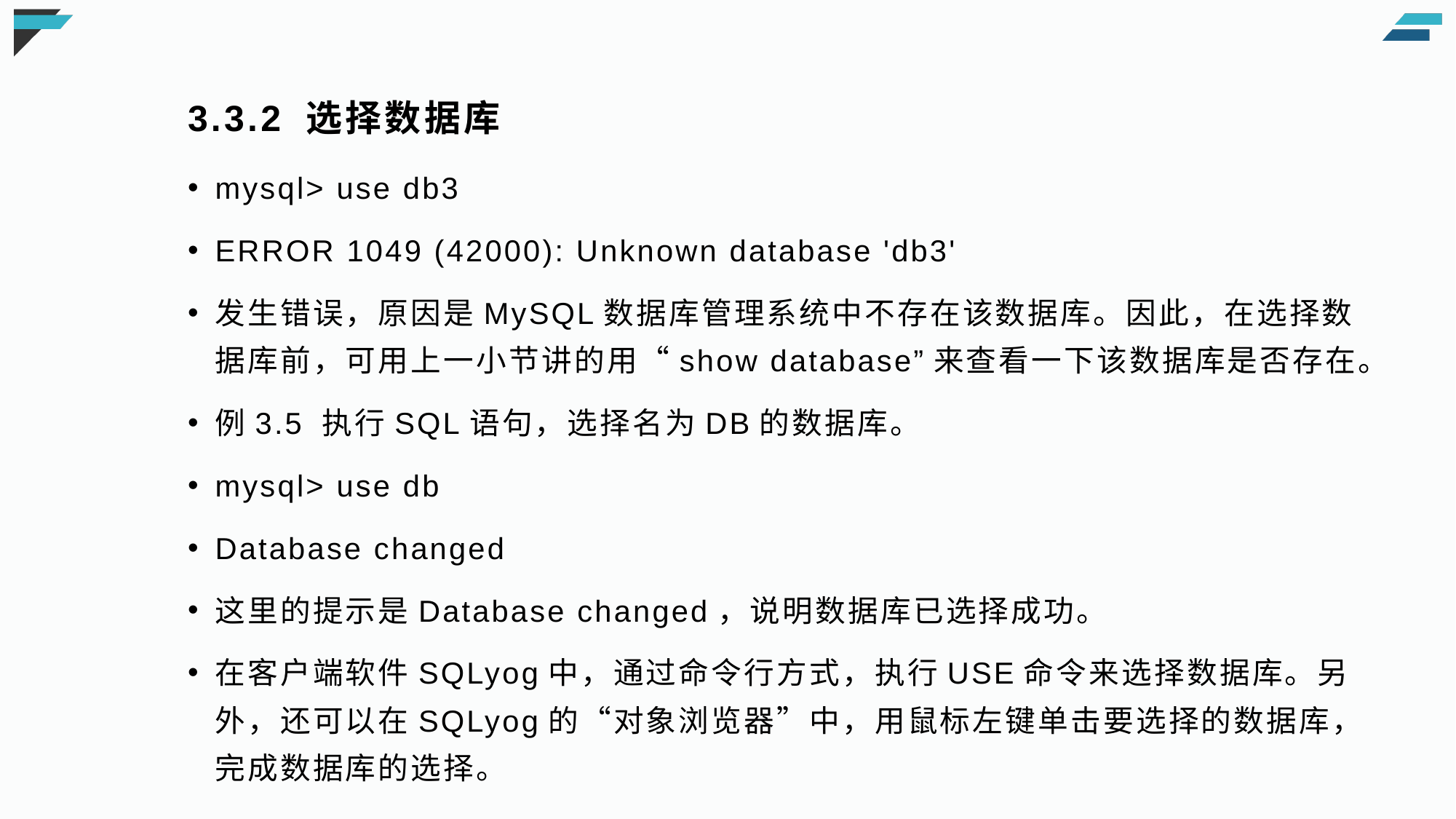

# 3.3.2 选择数据库
mysql> use db3
ERROR 1049 (42000): Unknown database 'db3'
发生错误，原因是MySQL数据库管理系统中不存在该数据库。因此，在选择数据库前，可用上一小节讲的用“show database”来查看一下该数据库是否存在。
例3.5 执行SQL语句，选择名为DB的数据库。
mysql> use db
Database changed
这里的提示是Database changed，说明数据库已选择成功。
在客户端软件SQLyog中，通过命令行方式，执行USE命令来选择数据库。另外，还可以在SQLyog的“对象浏览器”中，用鼠标左键单击要选择的数据库，完成数据库的选择。